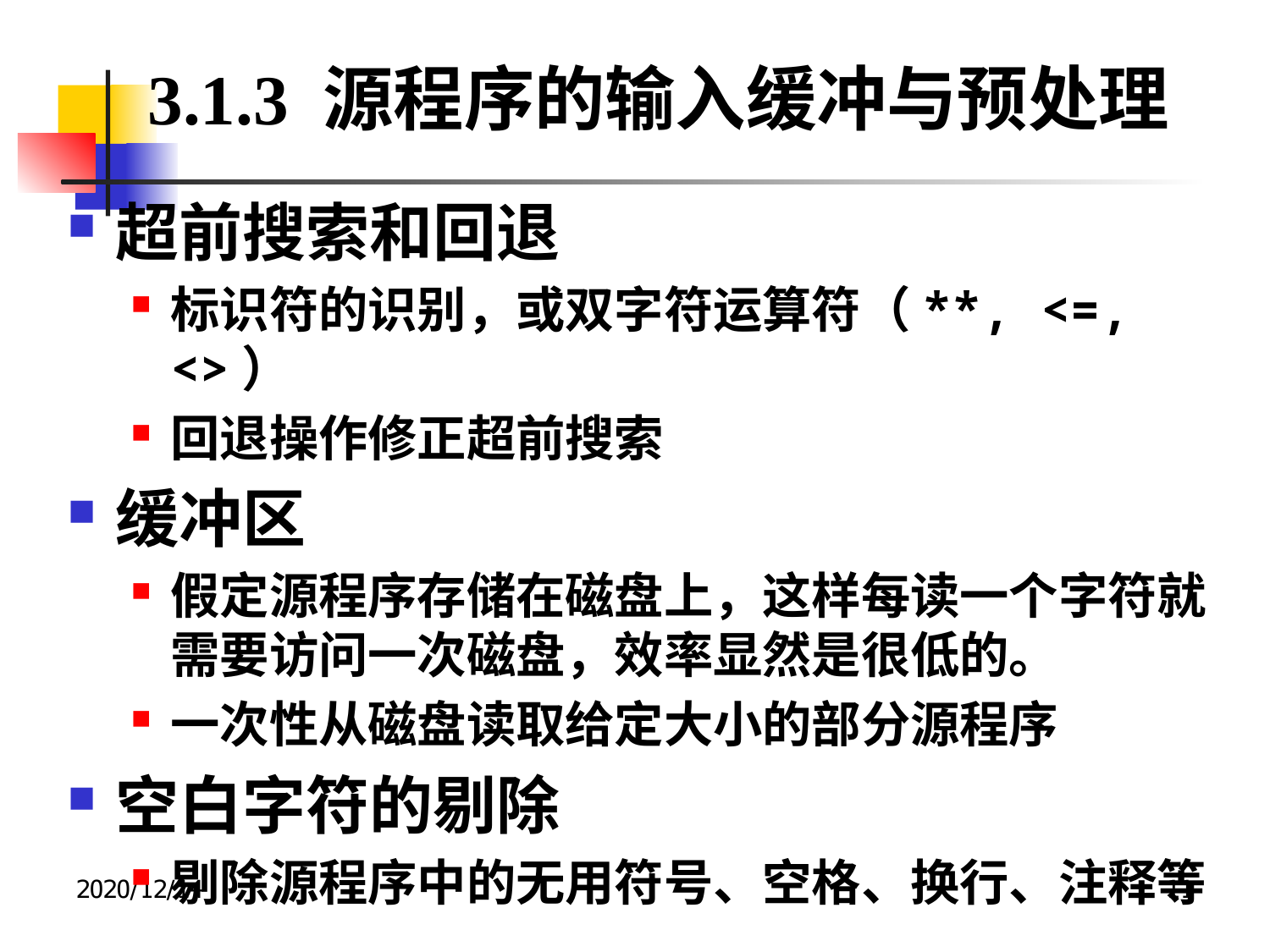

3.1.3 源程序的输入缓冲与预处理
超前搜索和回退
标识符的识别，或双字符运算符（**, <=, <>）
回退操作修正超前搜索
缓冲区
假定源程序存储在磁盘上，这样每读一个字符就需要访问一次磁盘，效率显然是很低的。
一次性从磁盘读取给定大小的部分源程序
空白字符的剔除
剔除源程序中的无用符号、空格、换行、注释等
2020/12/14
11